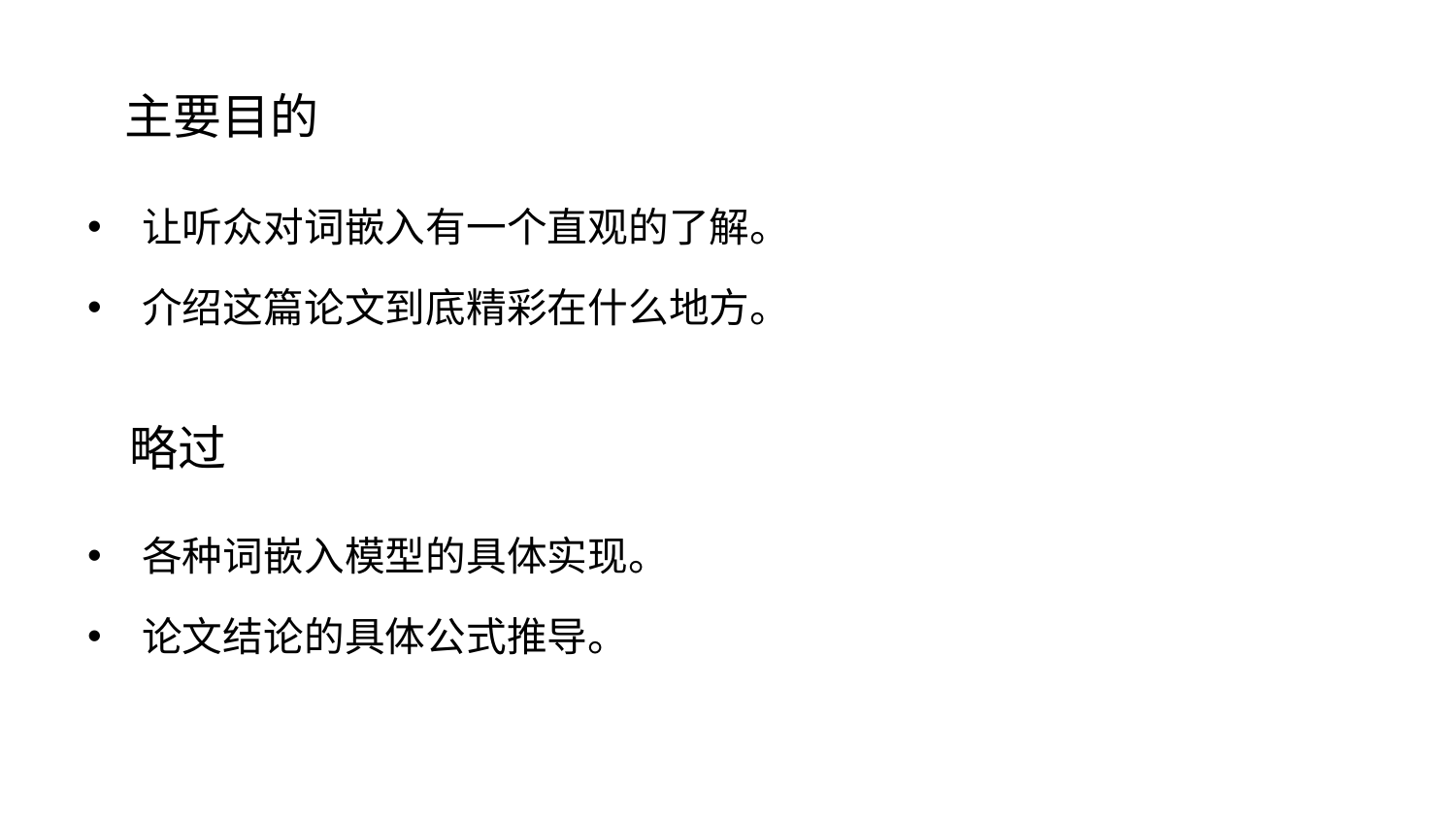

# 主要目的
让听众对词嵌入有一个直观的了解。
介绍这篇论文到底精彩在什么地方。
略过
各种词嵌入模型的具体实现。
论文结论的具体公式推导。